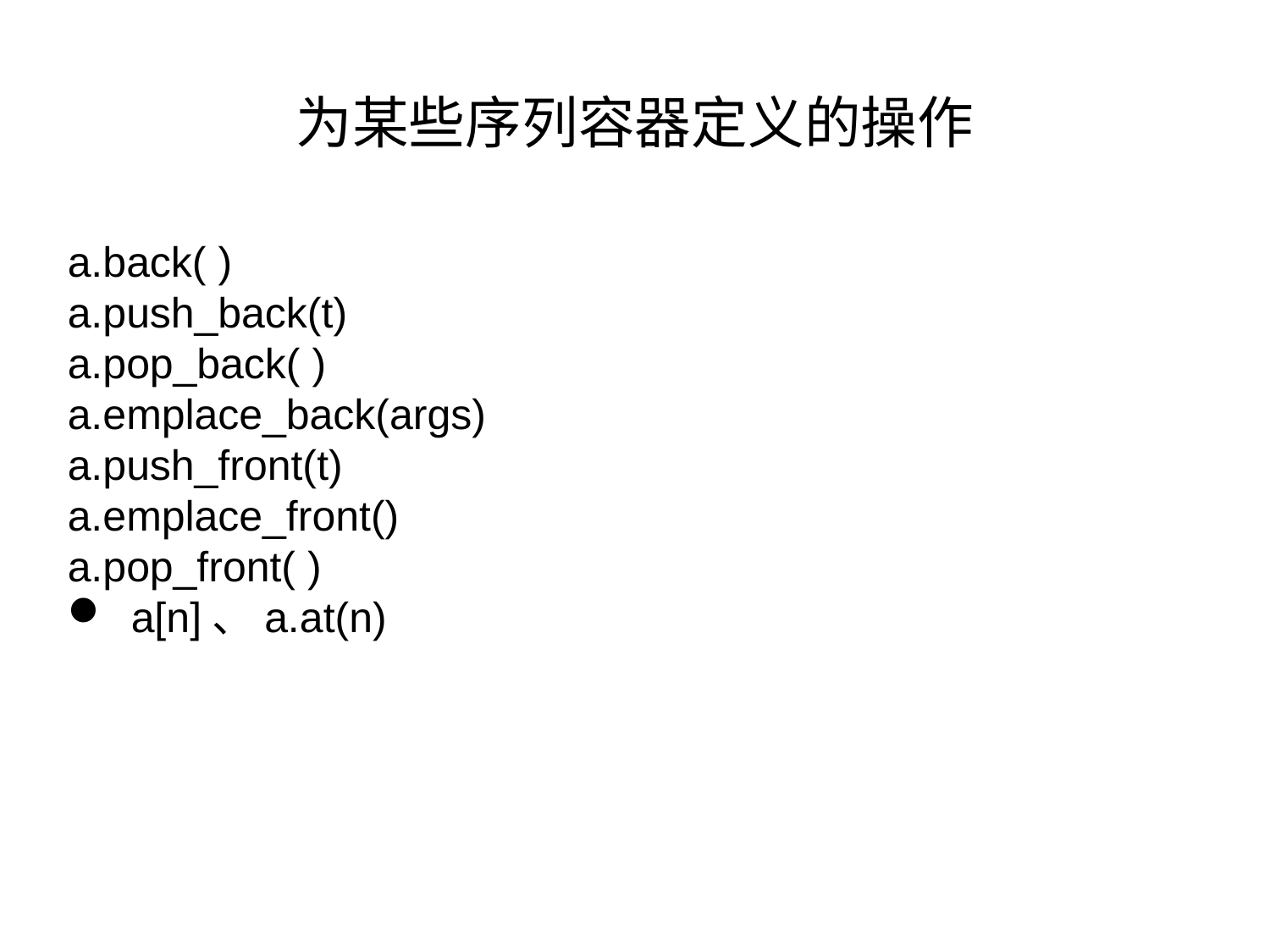

为某些序列容器定义的操作
a.back( )
a.push_back(t)
a.pop_back( )
a.emplace_back(args)
a.push_front(t)
a.emplace_front()
a.pop_front( )
a[n]、a.at(n)